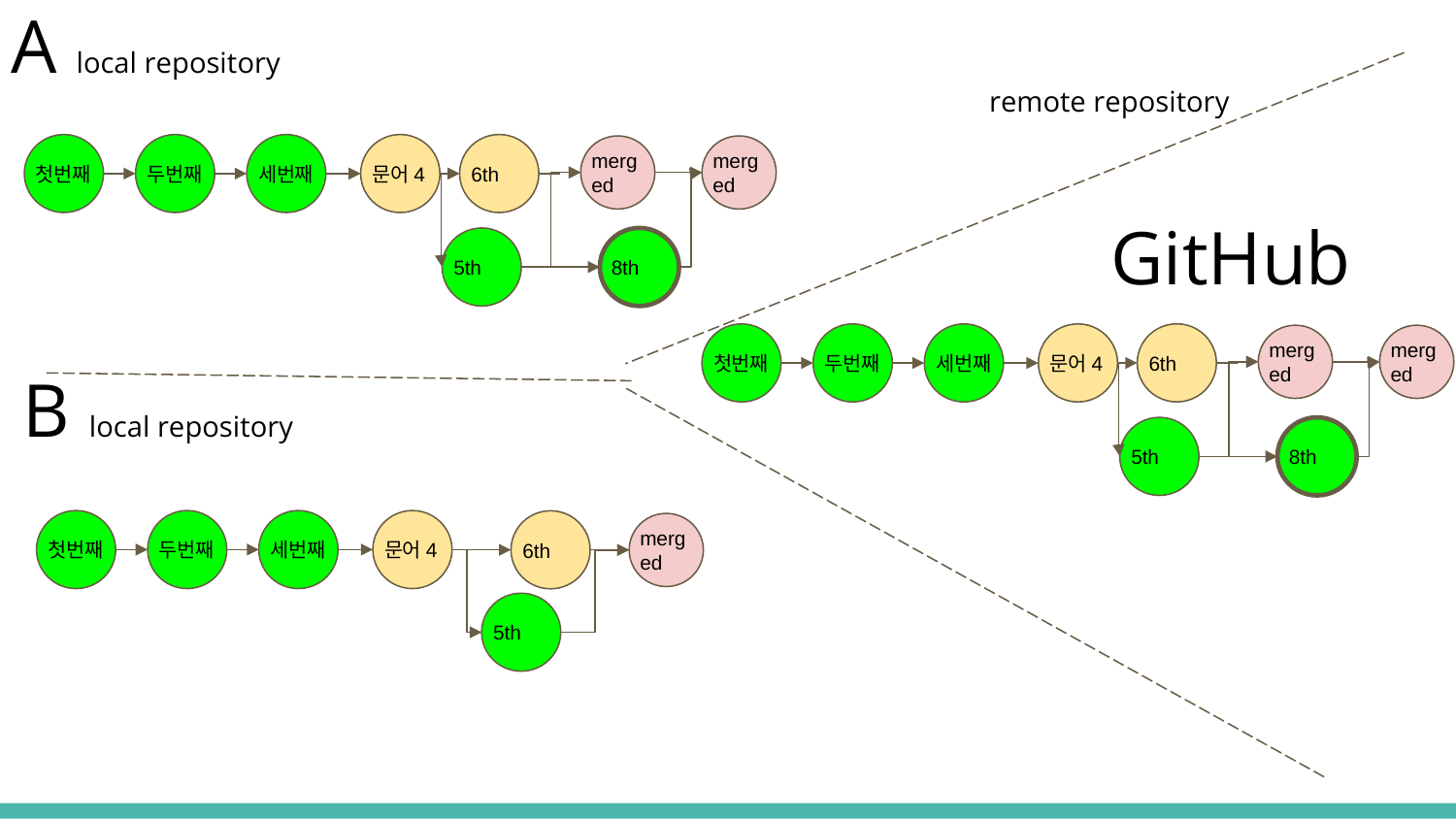

A local repository
remote repository
6th
첫번째
두번째
세번째
문어4
merged
merged
GitHub
5th
8th
6th
첫번째
두번째
세번째
문어4
merged
merged
B local repository

5th
8th
첫번째
두번째
세번째
문어4
6th
merged
5th